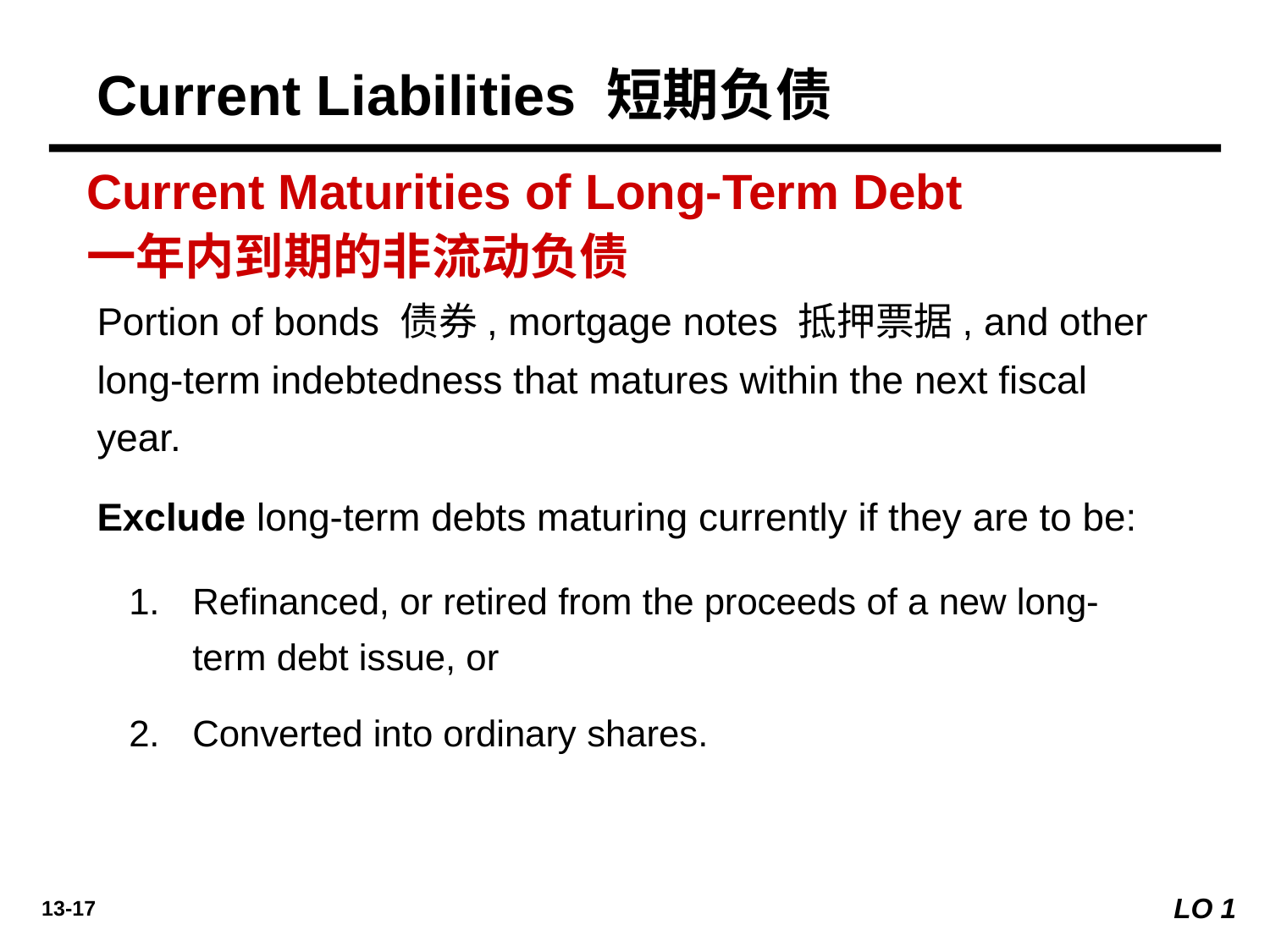

Current Liabilities 短期负债

Current Maturities of Long-Term Debt
一年内到期的非流动负债
Portion of bonds 债券, mortgage notes 抵押票据, and other long-term indebtedness that matures within the next fiscal year.
Exclude long-term debts maturing currently if they are to be:
Refinanced, or retired from the proceeds of a new long-term debt issue, or
Converted into ordinary shares.
LO 1